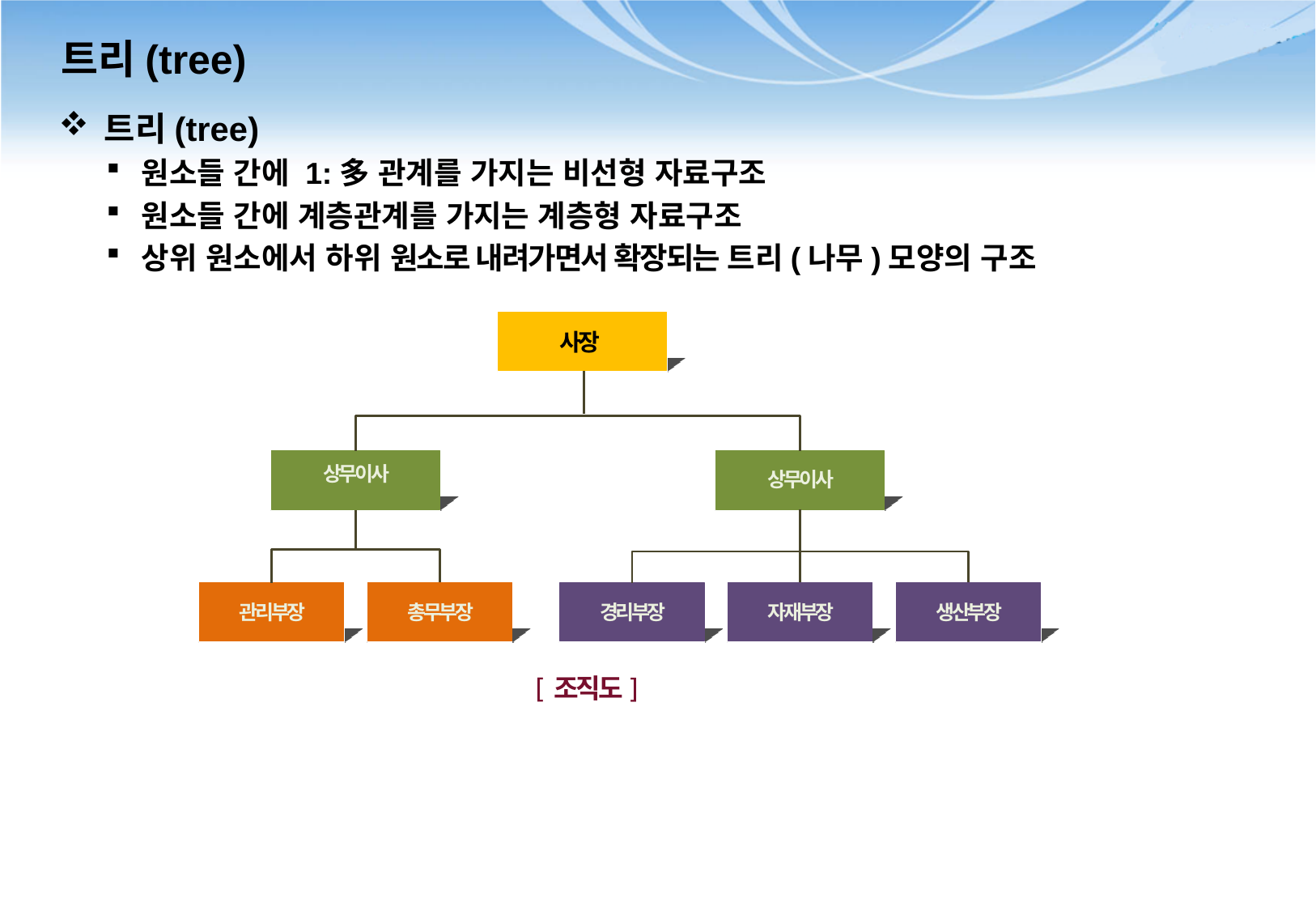

# 트리(tree)
트리(tree)
원소들 간에 1:多 관계를 가지는 비선형 자료구조
원소들 간에 계층관계를 가지는 계층형 자료구조
상위 원소에서 하위 원소로 내려가면서 확장되는 트리(나무)모양의 구조

사장

상무이사
상무이사

관리부장
총무부장
경리부장
자재부장
생산부장

[조직도]